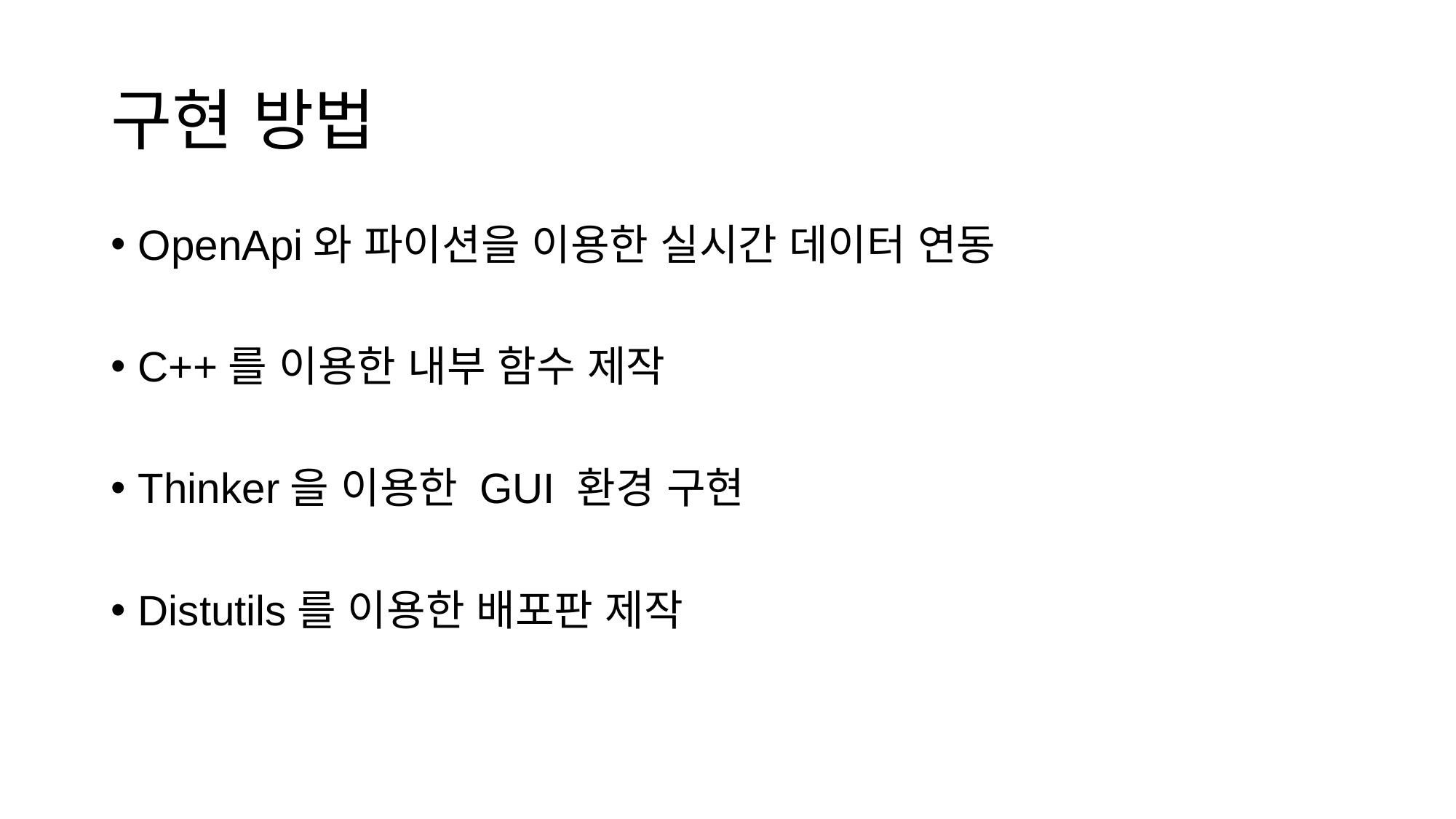

# 구현 방법
OpenApi와 파이션을 이용한 실시간 데이터 연동

C++를 이용한 내부 함수 제작

Thinker을 이용한 GUI 환경 구현

Distutils를 이용한 배포판 제작